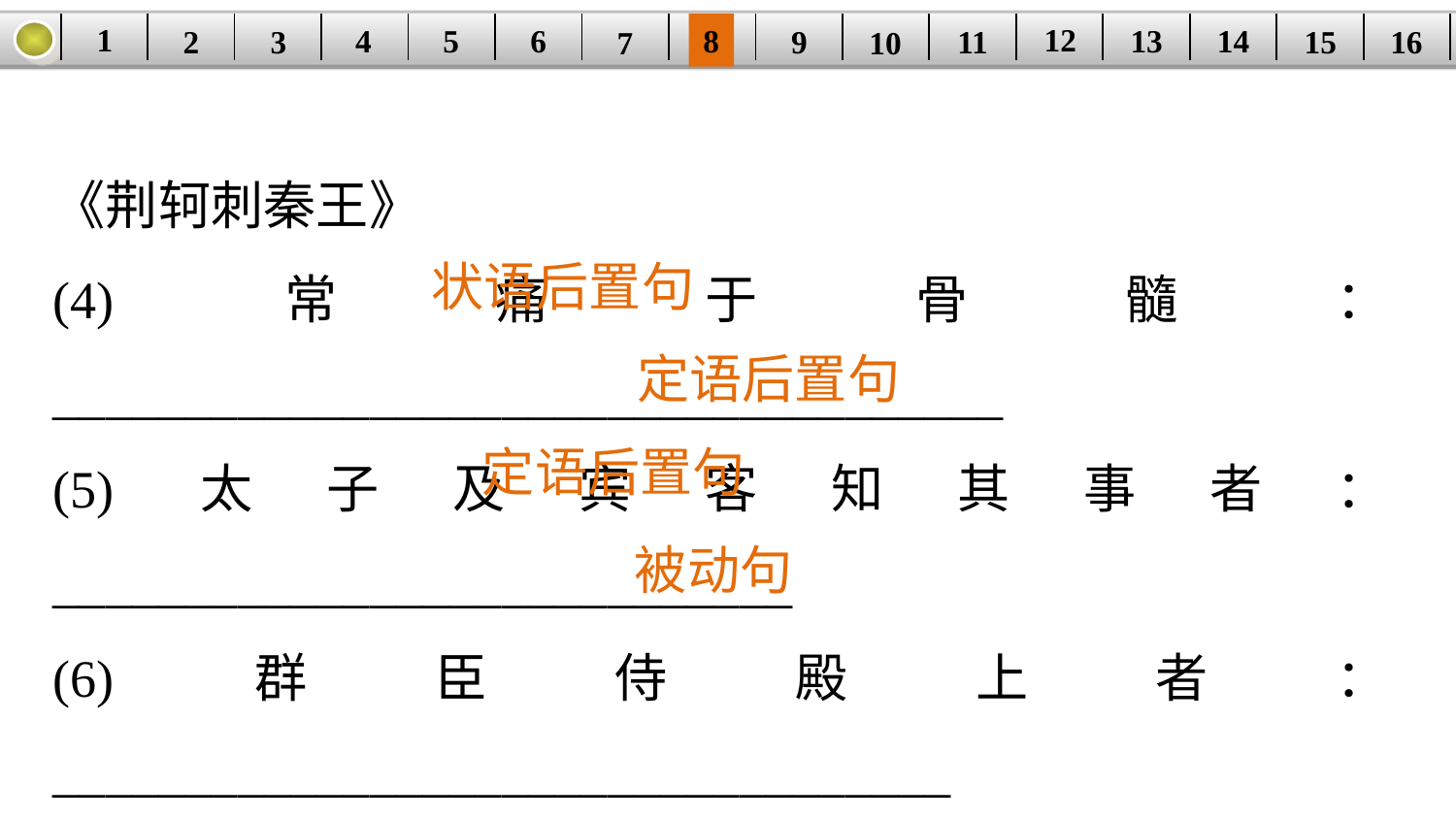

1
12
6
14
8
5
|  |  |  |  |  |  |  |  |  |  |  |  |  |  |  |  |
| --- | --- | --- | --- | --- | --- | --- | --- | --- | --- | --- | --- | --- | --- | --- | --- |
13
4
15
2
9
3
11
16
10
7

《荆轲刺秦王》
(4)常痛于骨髓：____________________________________
(5)太子及宾客知其事者：____________________________
(6)群臣侍殿上者：__________________________________
(7)父母宗族，皆为戮没：____________________________
状语后置句
定语后置句
定语后置句
被动句